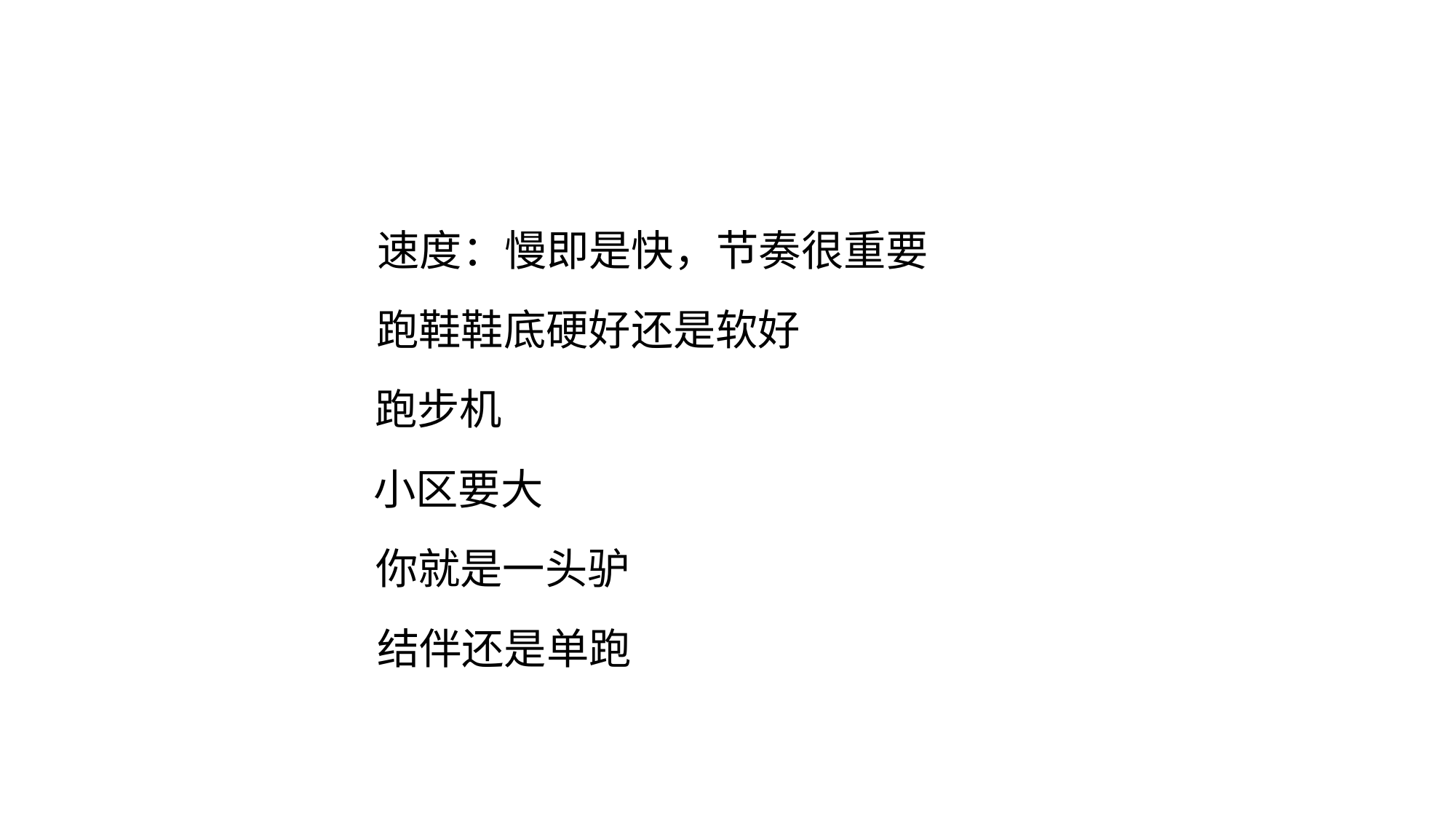

速度：慢即是快，节奏很重要
跑鞋鞋底硬好还是软好
跑步机
小区要大
你就是一头驴
结伴还是单跑